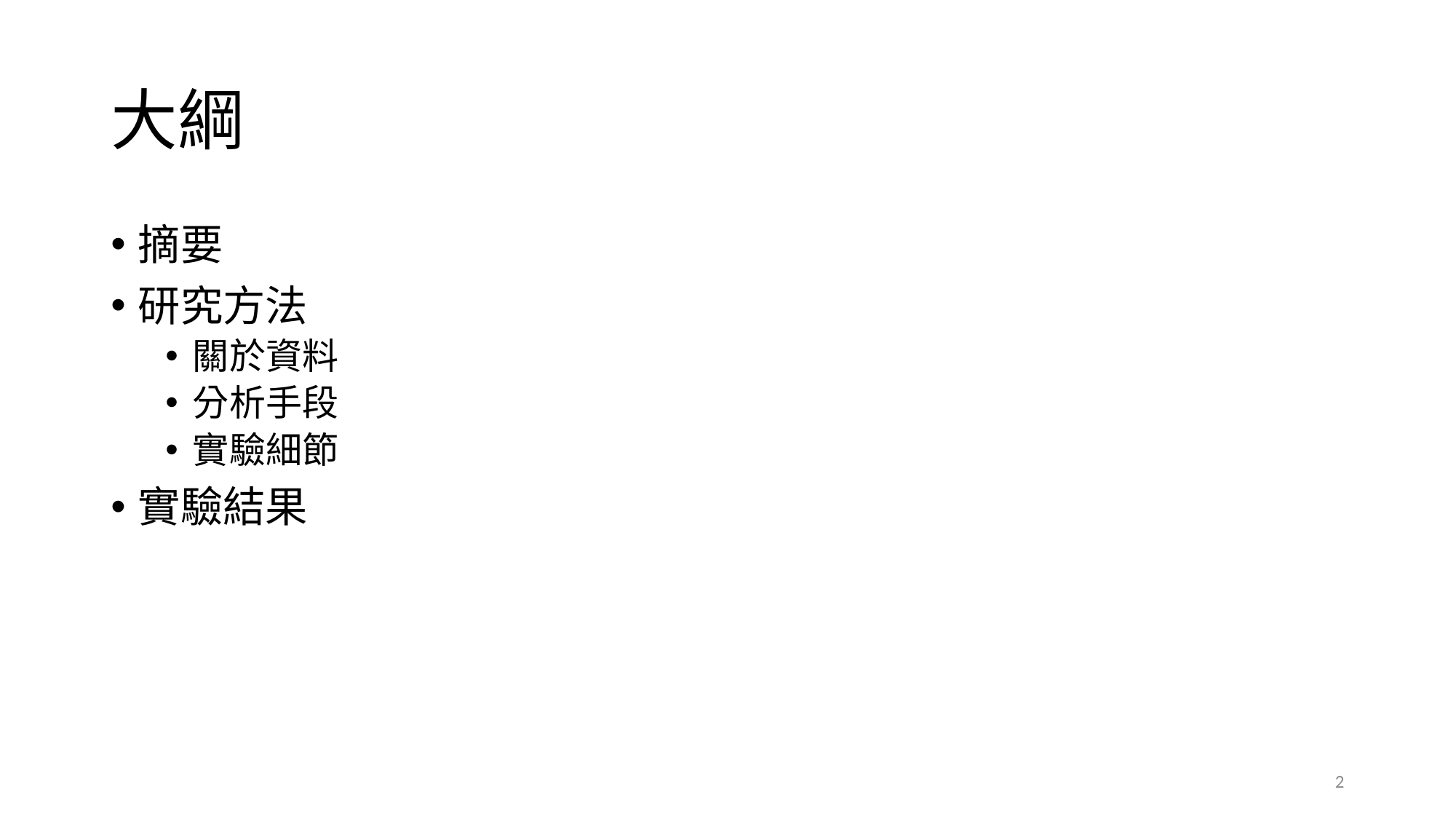

# 大綱
摘要
研究方法
關於資料
分析手段
實驗細節
實驗結果
2